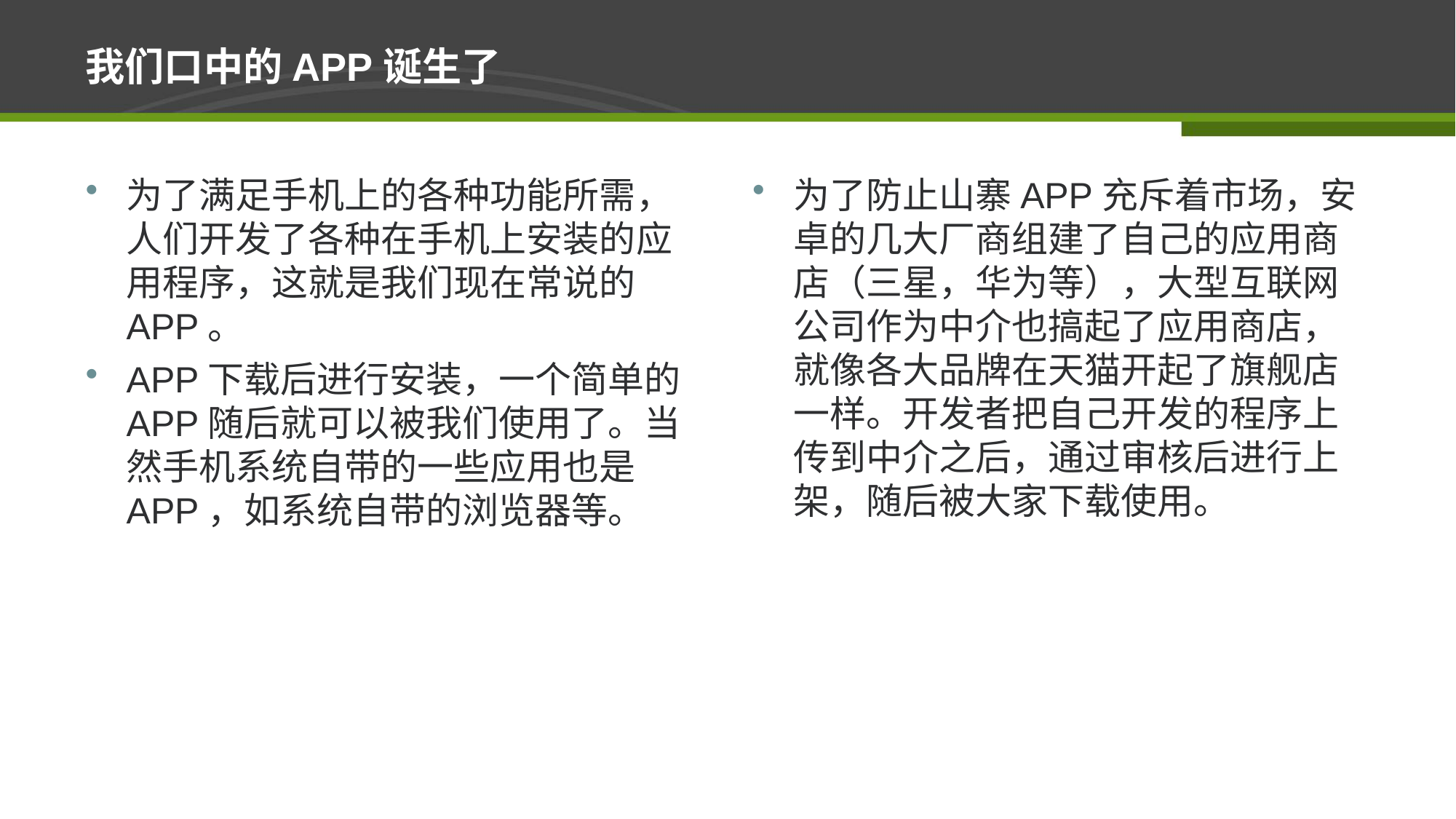

# 我们口中的APP诞生了
为了满足手机上的各种功能所需，人们开发了各种在手机上安装的应用程序，这就是我们现在常说的APP。
APP下载后进行安装，一个简单的APP随后就可以被我们使用了。当然手机系统自带的一些应用也是APP，如系统自带的浏览器等。

为了防止山寨APP充斥着市场，安卓的几大厂商组建了自己的应用商店（三星，华为等），大型互联网公司作为中介也搞起了应用商店，就像各大品牌在天猫开起了旗舰店一样。开发者把自己开发的程序上传到中介之后，通过审核后进行上架，随后被大家下载使用。